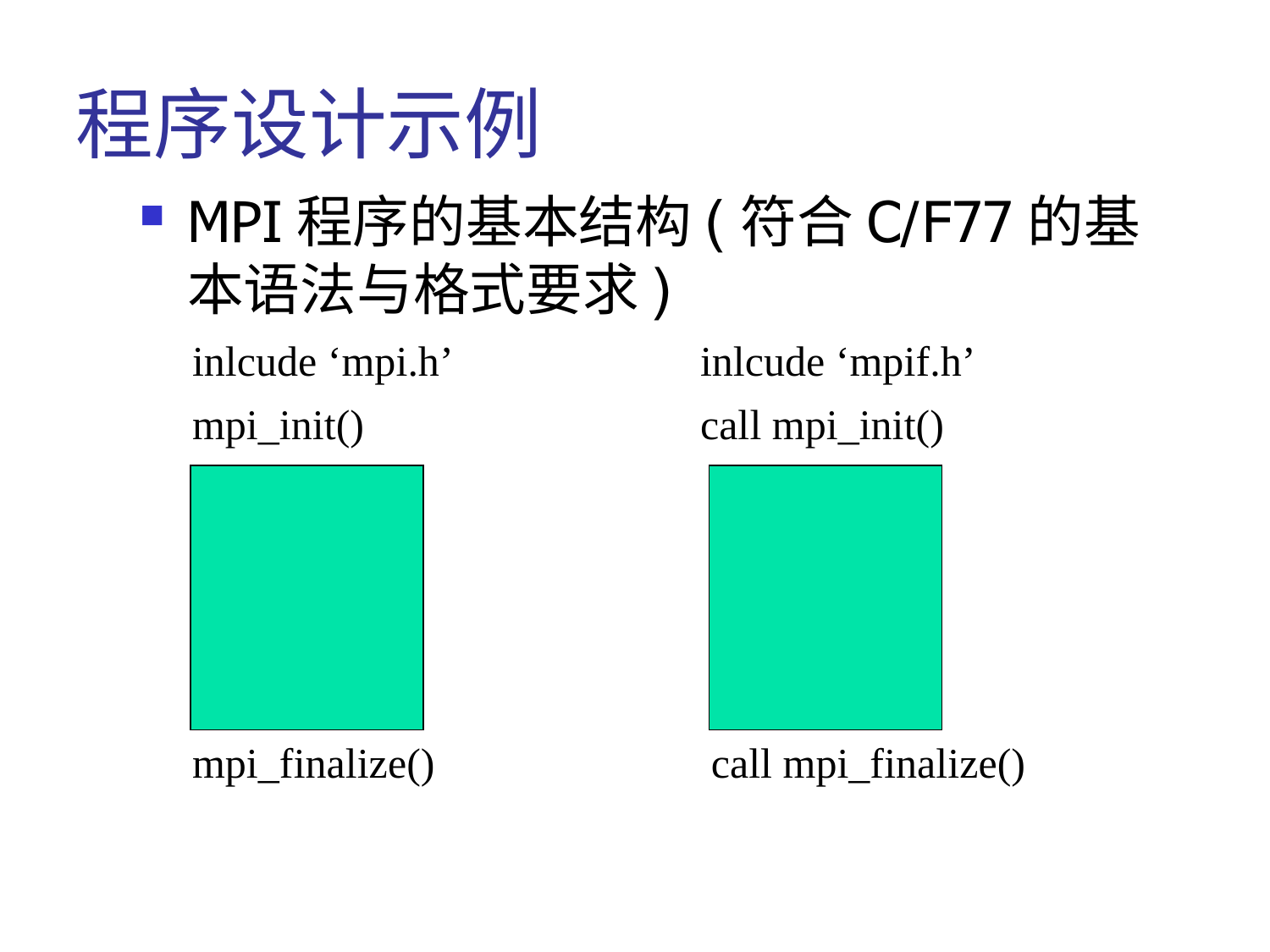

程序设计示例
MPI程序的基本结构(符合C/F77的基本语法与格式要求)

inlcude ‘mpi.h’
inlcude ‘mpif.h’
mpi_init()
call mpi_init()

mpi_finalize()
call mpi_finalize()